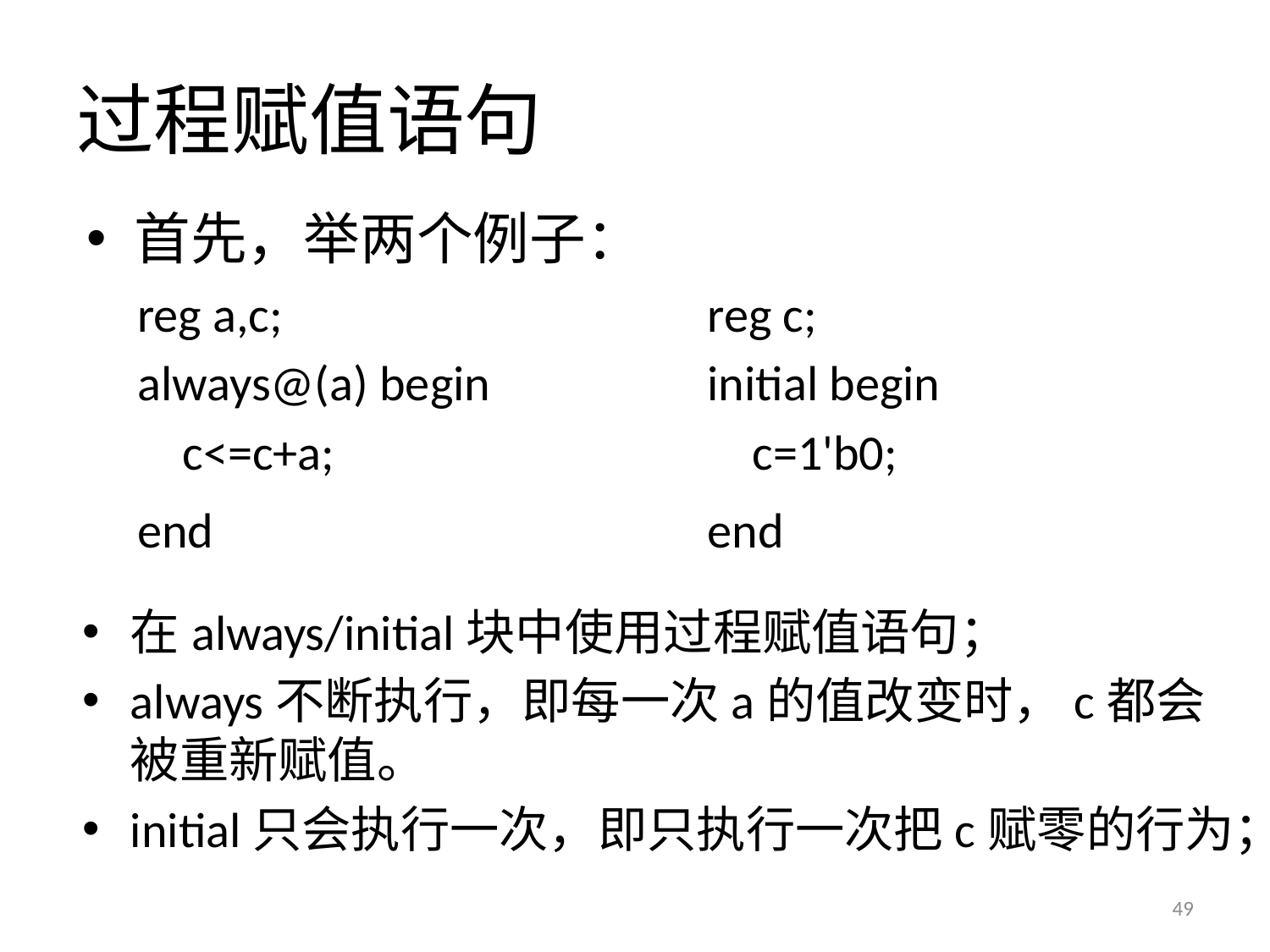

过程赋值语句
首先，举两个例子：
reg a,c;
always@(a) begin
    c<=c+a;
end
reg c;
initial begin
    c=1'b0;
end
在always/initial块中使用过程赋值语句；
always不断执行，即每一次a的值改变时，c都会被重新赋值。
initial只会执行一次，即只执行一次把c赋零的行为；
49